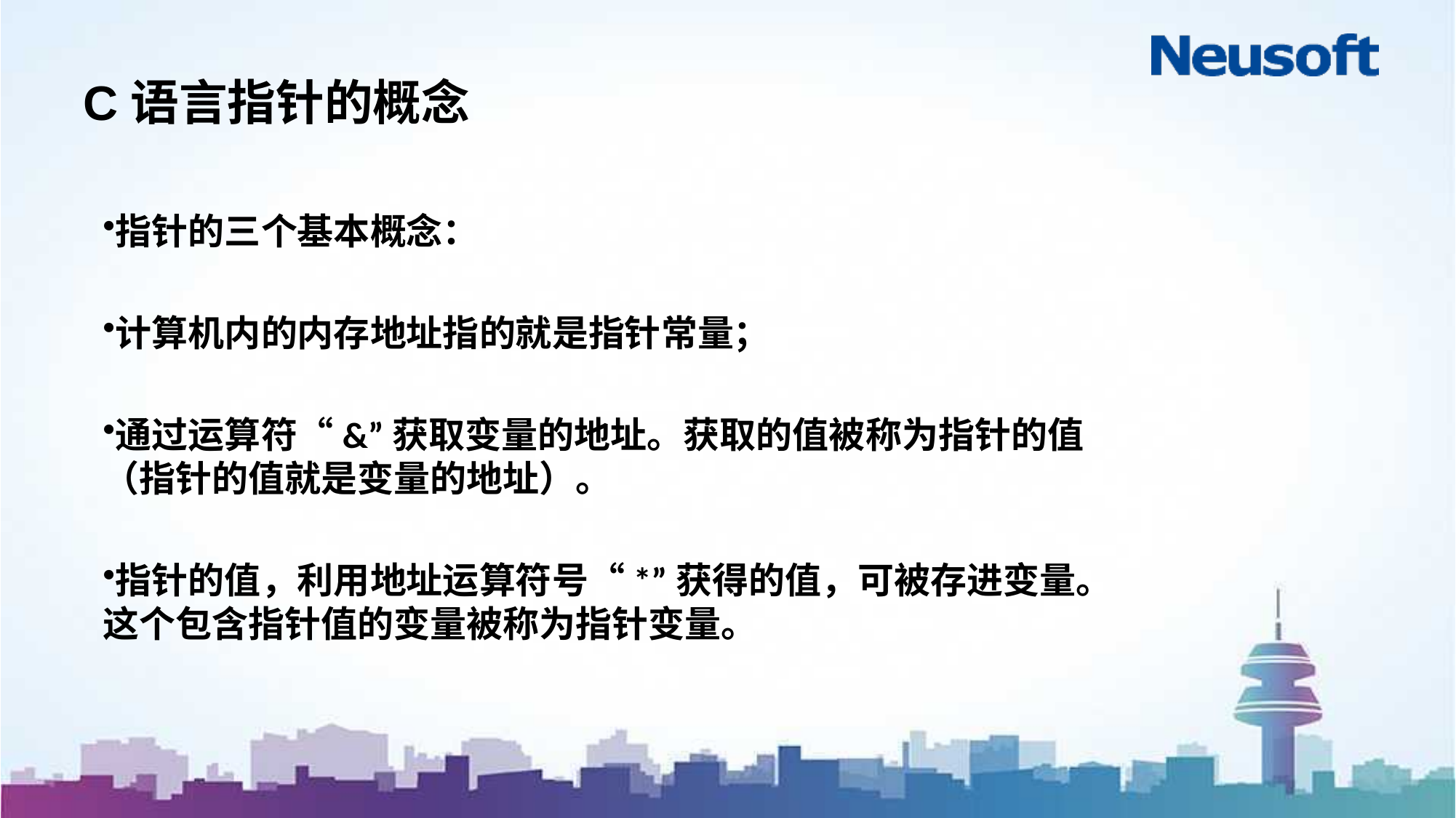

# C语言指针的概念
指针的三个基本概念：

计算机内的内存地址指的就是指针常量；

通过运算符“&”获取变量的地址。获取的值被称为指针的值（指针的值就是变量的地址）。

指针的值，利用地址运算符号“*”获得的值，可被存进变量。这个包含指针值的变量被称为指针变量。